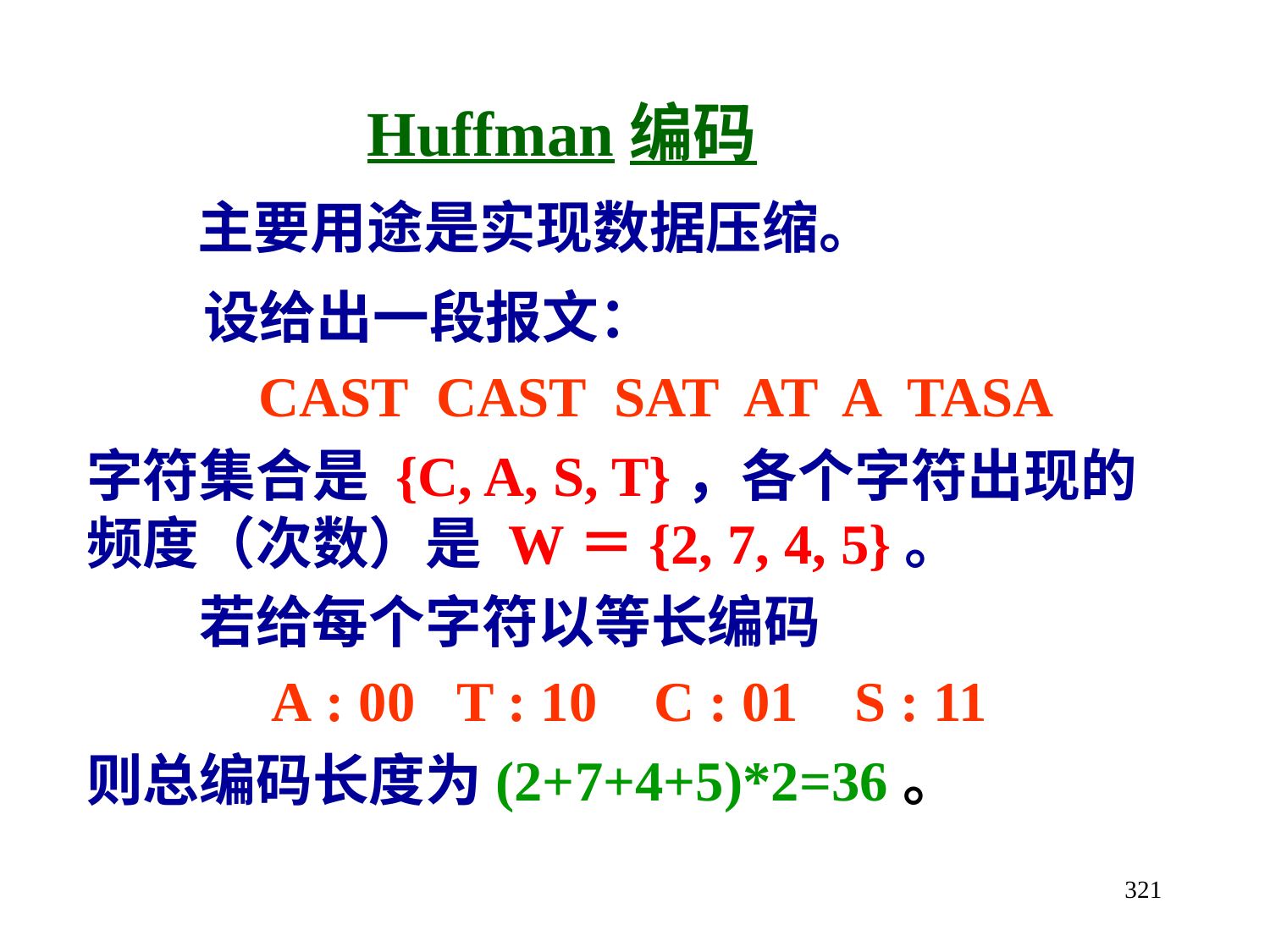

Huffman编码
主要用途是实现数据压缩。
        设给出一段报文：
              CAST  CAST  SAT  AT  A  TASA
字符集合是 {C, A, S, T}，各个字符出现的频度（次数）是 W＝{2, 7, 4, 5}。
         若给每个字符以等长编码
             A : 00   T : 10    C : 01    S : 11
则总编码长度为(2+7+4+5)*2=36。
321